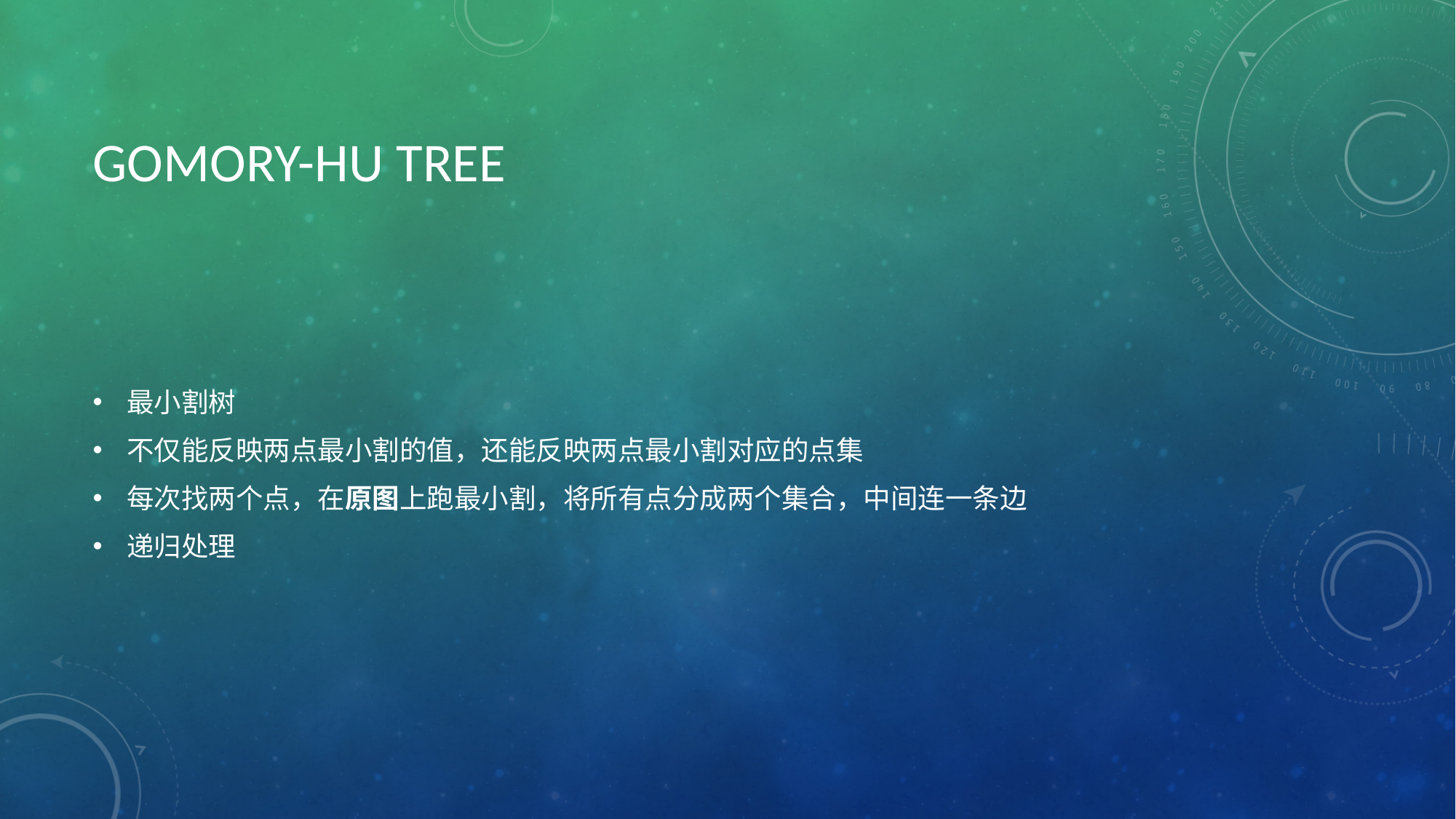

# Gomory-hu tree
最小割树
不仅能反映两点最小割的值，还能反映两点最小割对应的点集
每次找两个点，在原图上跑最小割，将所有点分成两个集合，中间连一条边
递归处理